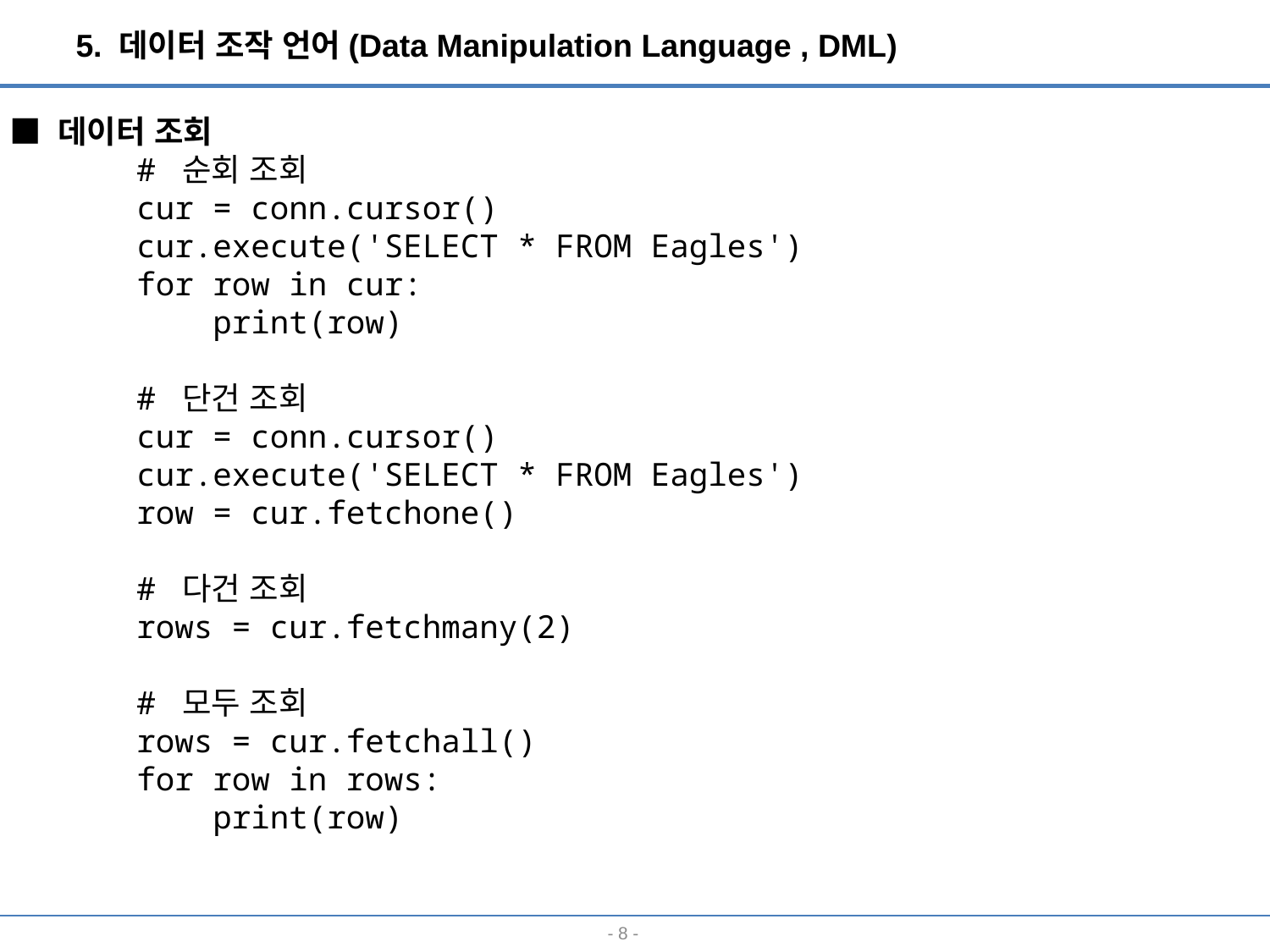

5. 데이터 조작 언어(Data Manipulation Language , DML)
■ 데이터 조회
# 순회 조회
cur = conn.cursor()
cur.execute('SELECT * FROM Eagles')
for row in cur:
    print(row)

# 단건 조회
cur = conn.cursor()
cur.execute('SELECT * FROM Eagles')
row = cur.fetchone()
# 다건 조회
rows = cur.fetchmany(2)

# 모두 조회
rows = cur.fetchall()
for row in rows:
    print(row)

- 8 -